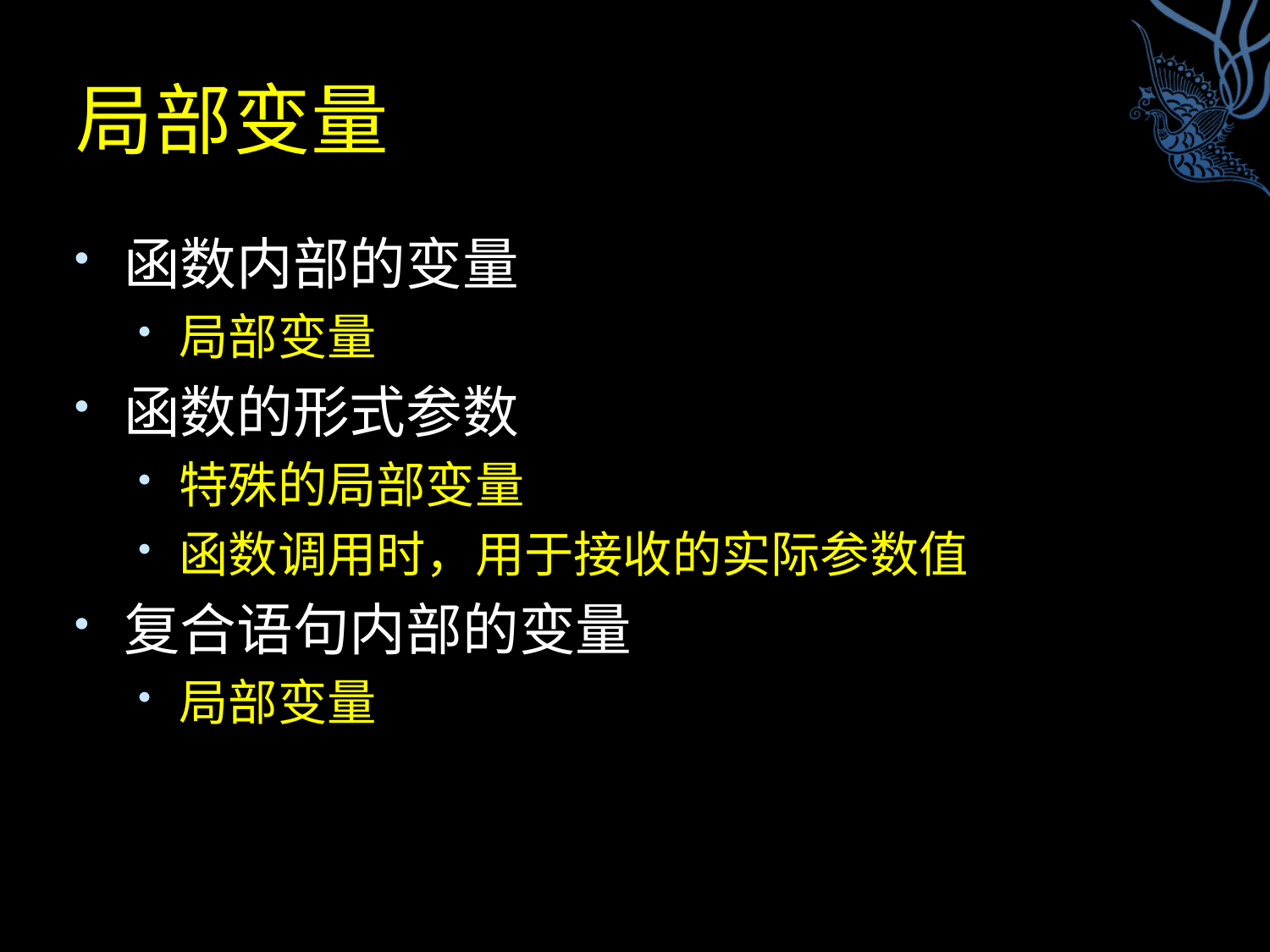

# 局部变量
函数内部的变量
局部变量
函数的形式参数
特殊的局部变量
函数调用时，用于接收的实际参数值
复合语句内部的变量
局部变量